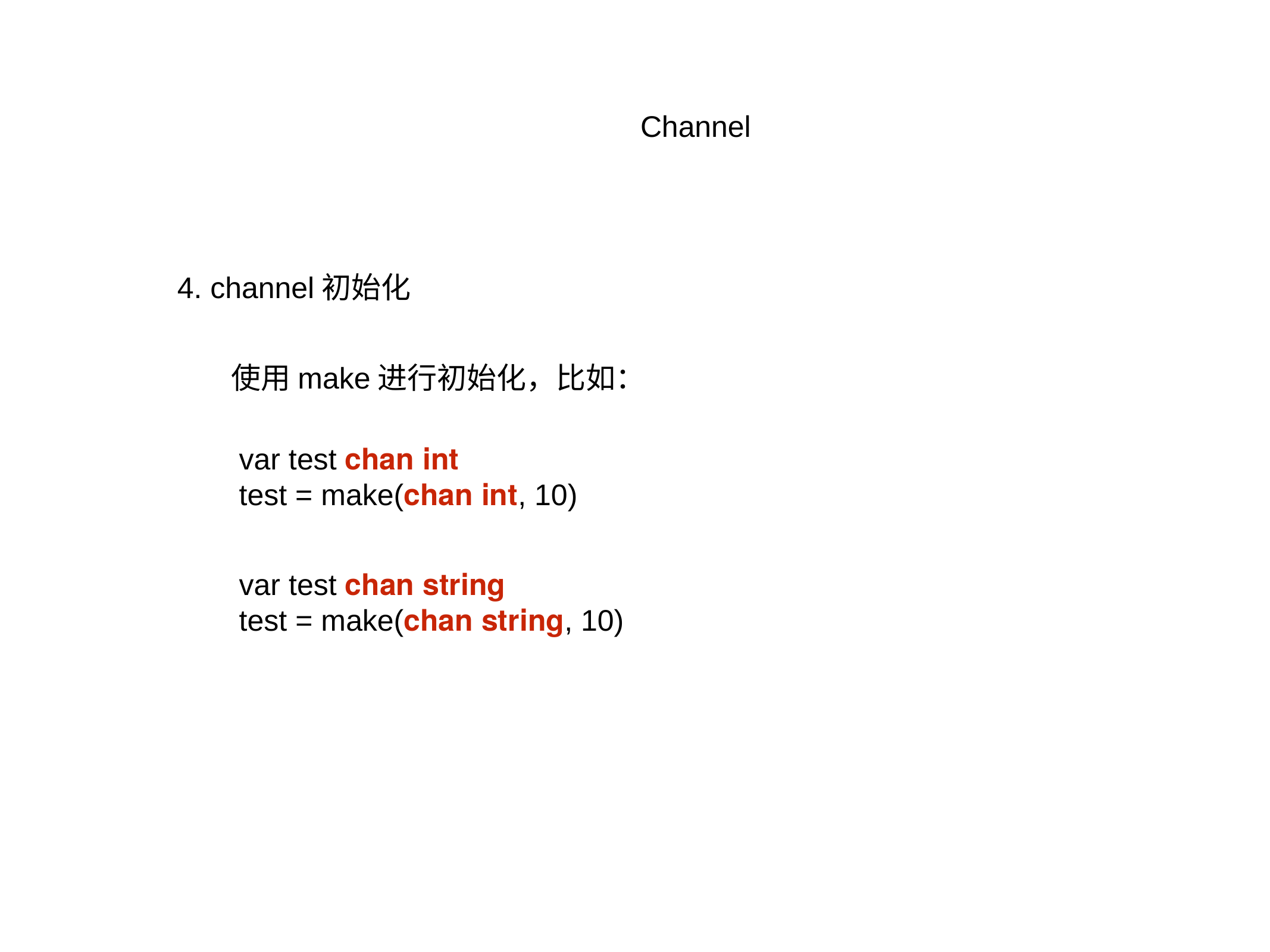

Channel
4. channel初始化
使用make进行初始化，比如：
var test chan int
test = make(chan int, 10)
var test chan string
test = make(chan string, 10)